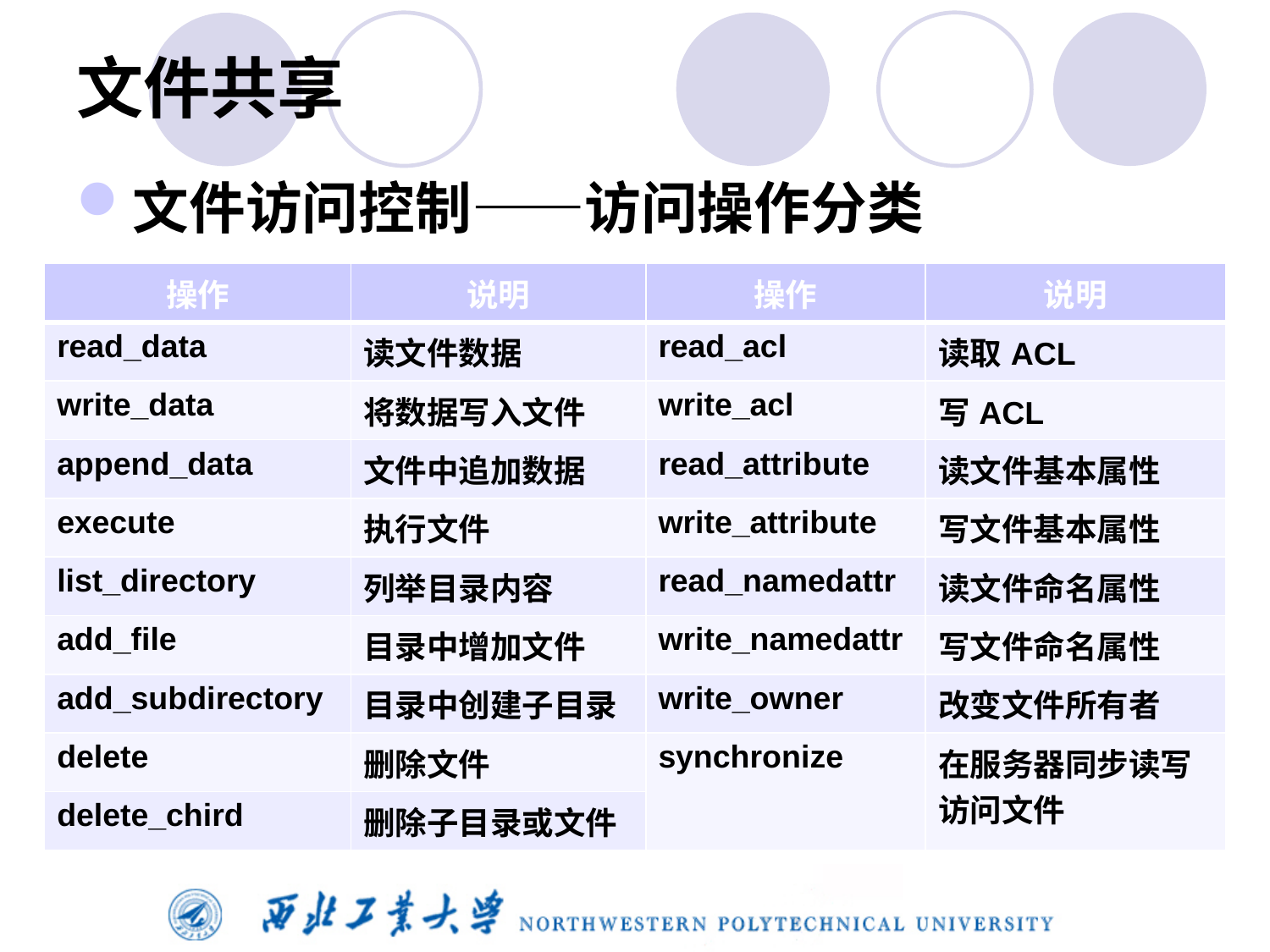

# 文件共享
文件访问控制——访问操作分类
| 操作 | 说明 | 操作 | 说明 |
| --- | --- | --- | --- |
| read\_data | 读文件数据 | read\_acl | 读取ACL |
| write\_data | 将数据写入文件 | write\_acl | 写ACL |
| append\_data | 文件中追加数据 | read\_attribute | 读文件基本属性 |
| execute | 执行文件 | write\_attribute | 写文件基本属性 |
| list\_directory | 列举目录内容 | read\_namedattr | 读文件命名属性 |
| add\_file | 目录中增加文件 | write\_namedattr | 写文件命名属性 |
| add\_subdirectory | 目录中创建子目录 | write\_owner | 改变文件所有者 |
| delete | 删除文件 | synchronize | 在服务器同步读写访问文件 |
| delete\_chird | 删除子目录或文件 |  |  |